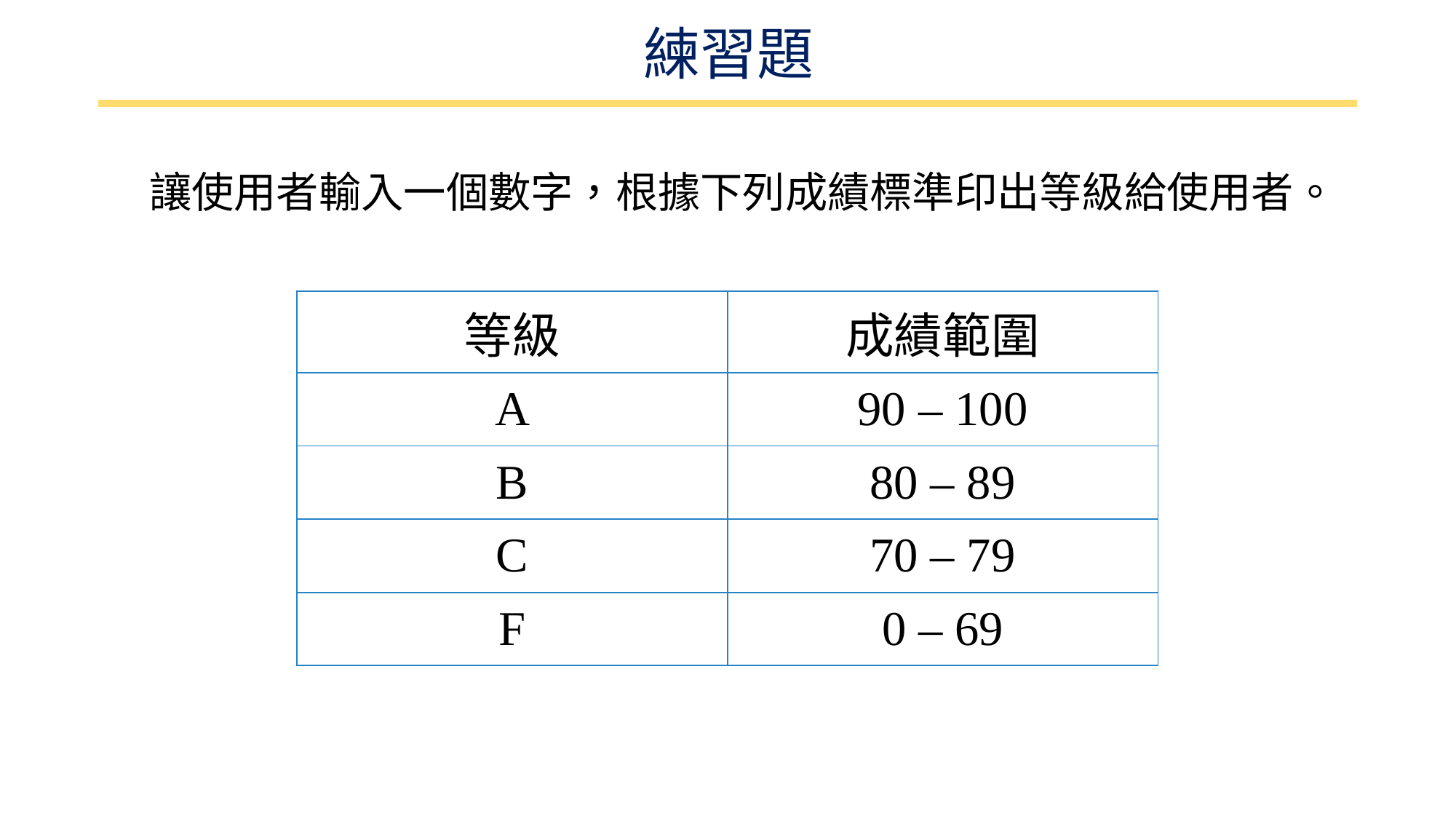

# 練習題
讓使用者輸入一個數字，根據下列成績標準印出等級給使用者。
| 等級 | 成績範圍 |
| --- | --- |
| A | 90 – 100 |
| B | 80 – 89 |
| C | 70 – 79 |
| F | 0 – 69 |